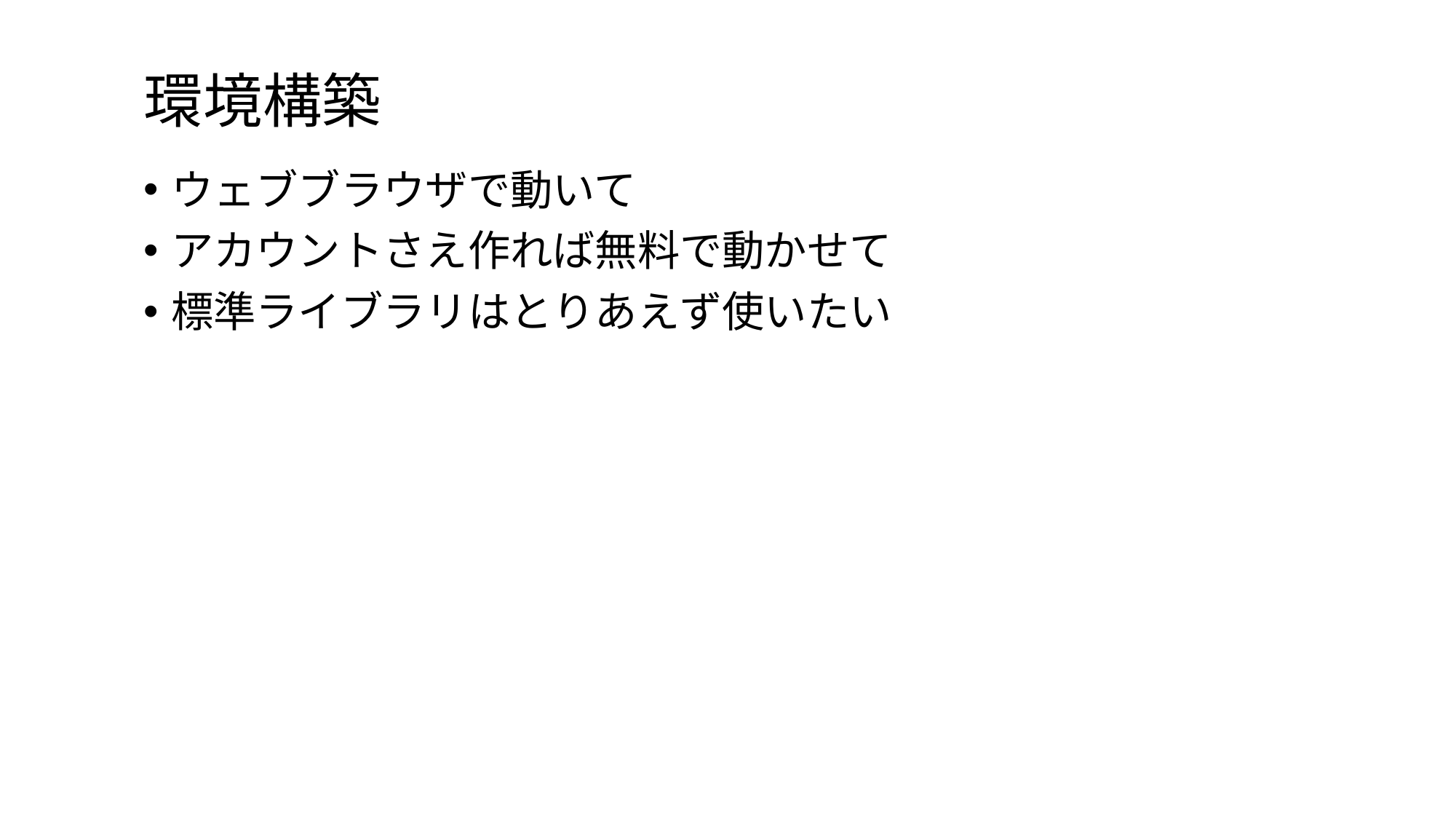

# 環境構築
ウェブブラウザで動いて
アカウントさえ作れば無料で動かせて
標準ライブラリはとりあえず使いたい